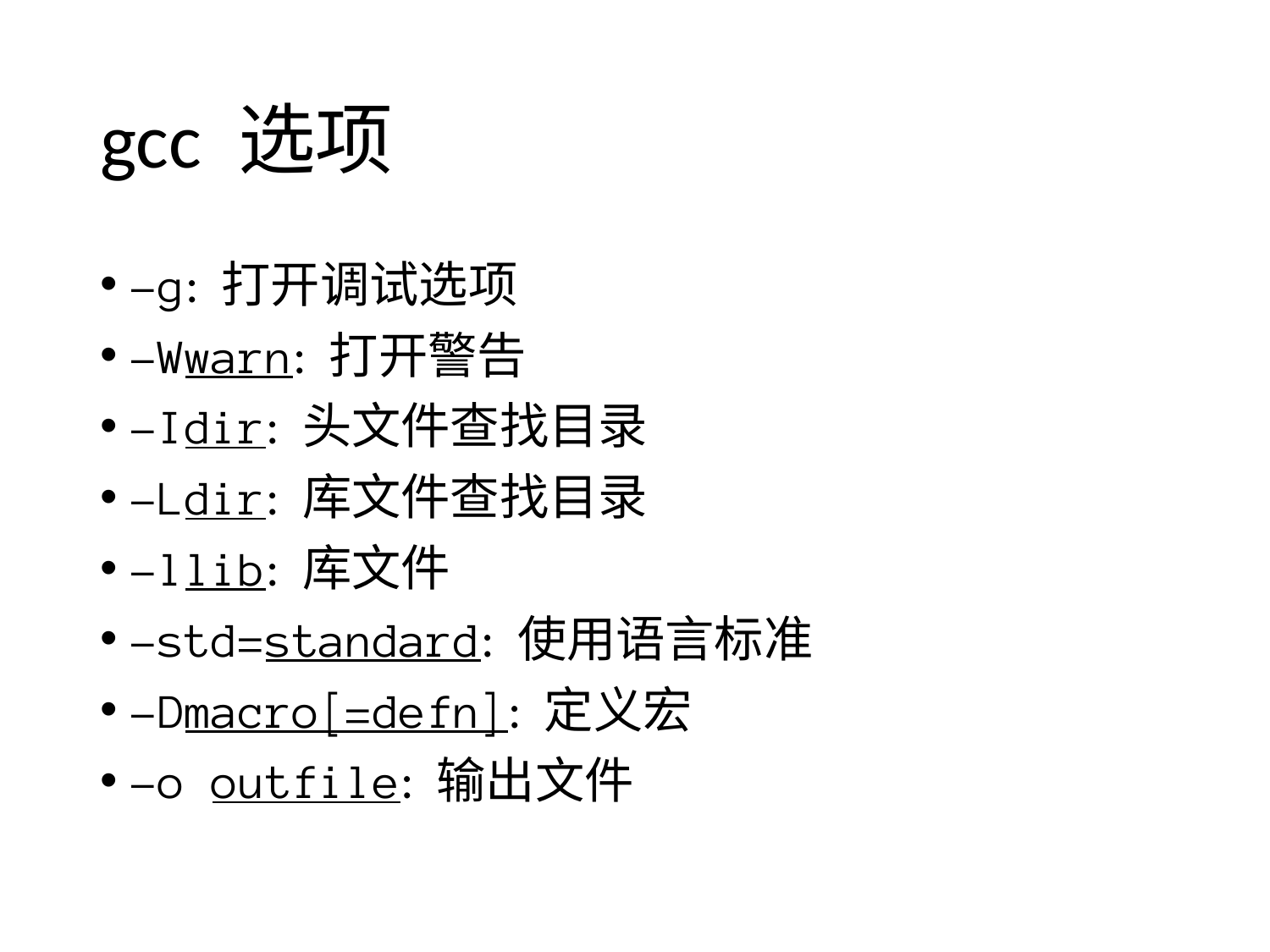

# gcc 选项
-g: 打开调试选项
-Wwarn: 打开警告
-Idir: 头文件查找目录
-Ldir: 库文件查找目录
-llib: 库文件
-std=standard: 使用语言标准
-Dmacro[=defn]: 定义宏
-o outfile: 输出文件